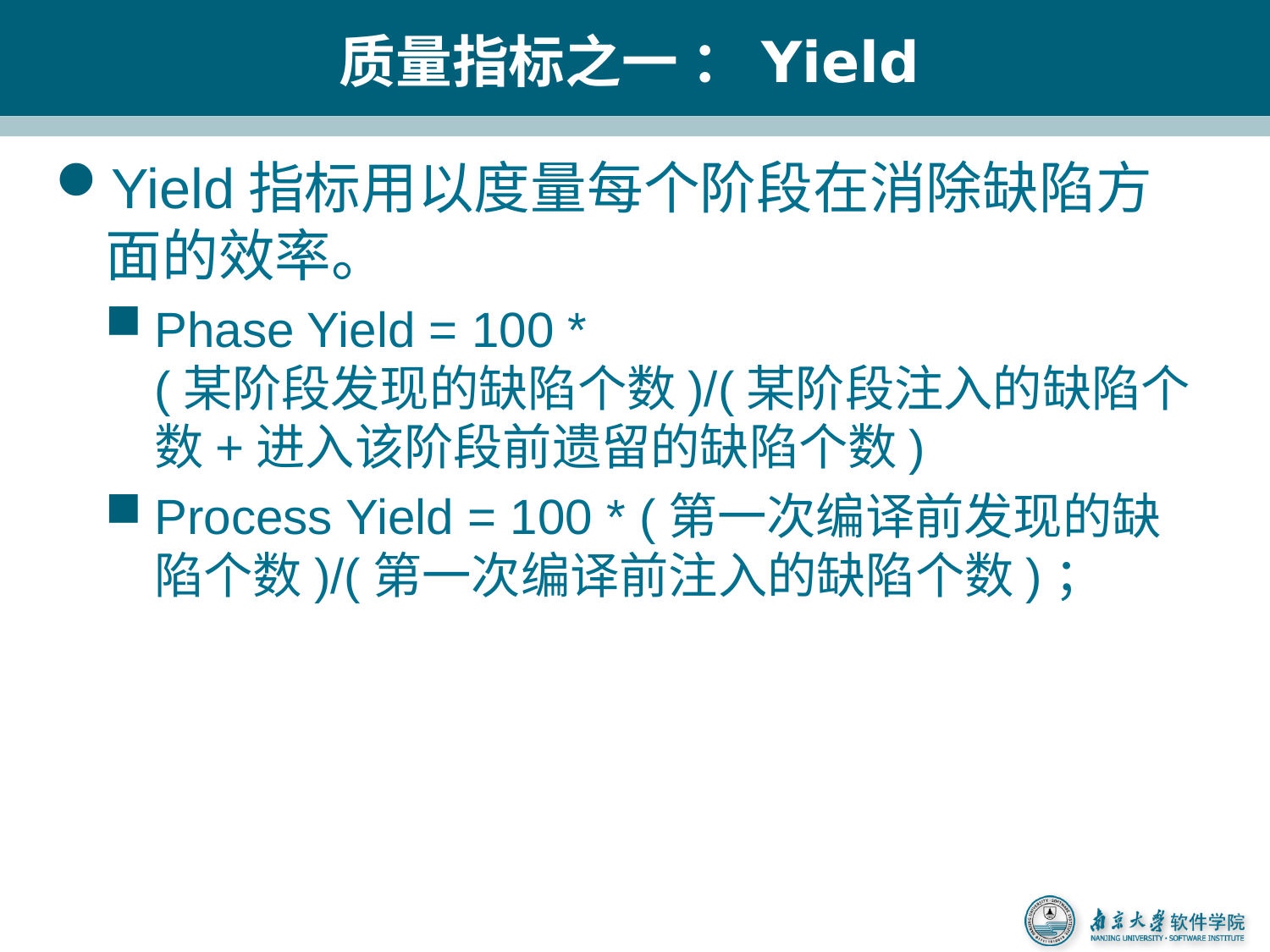

# 质量指标之一 ：Yield
Yield指标用以度量每个阶段在消除缺陷方面的效率。
Phase Yield = 100 * (某阶段发现的缺陷个数)/(某阶段注入的缺陷个数+进入该阶段前遗留的缺陷个数)
Process Yield = 100 * (第一次编译前发现的缺陷个数)/(第一次编译前注入的缺陷个数)；